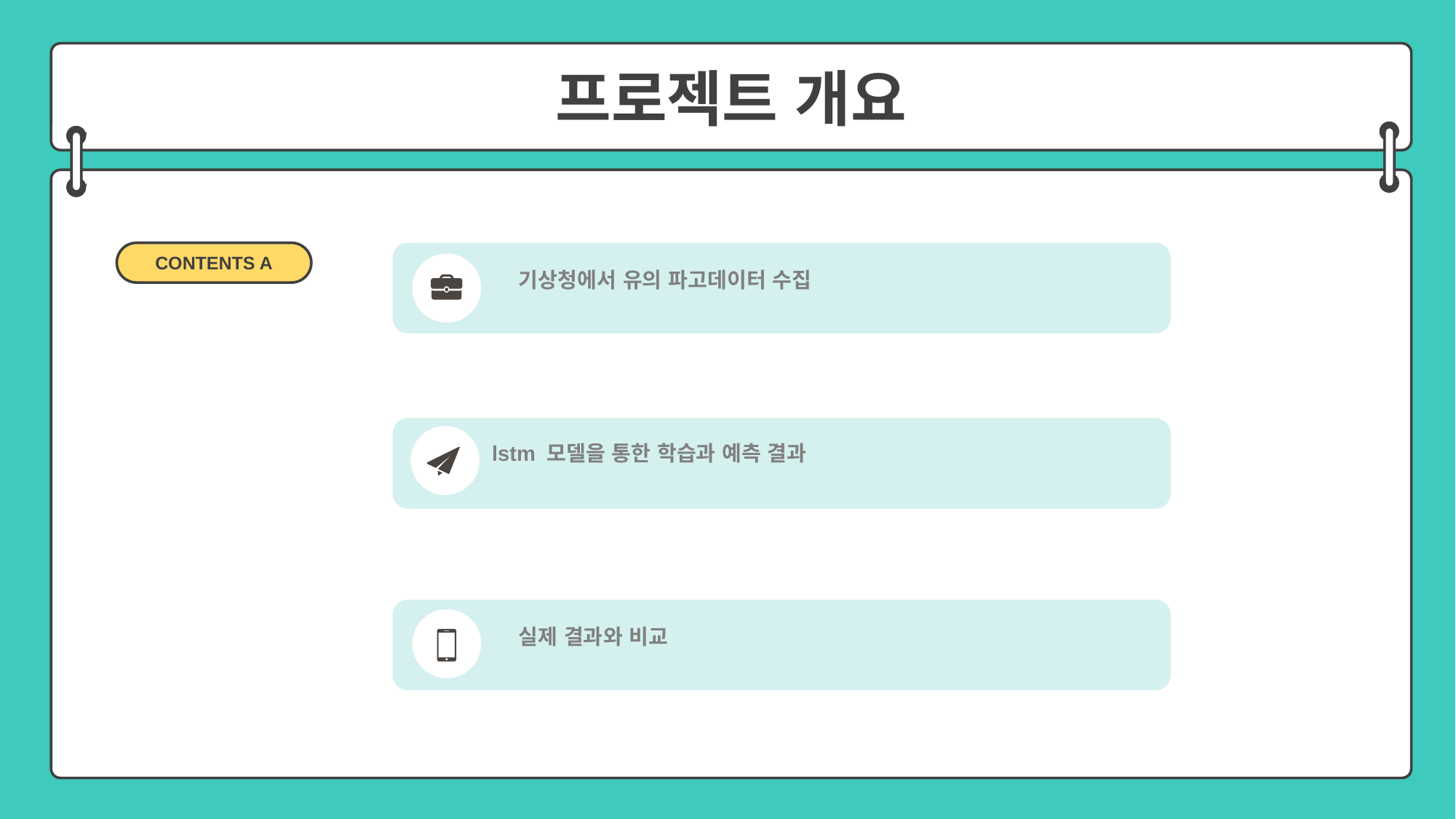

프로젝트 개요

CONTENTS A

기상청에서 유의 파고데이터 수집

lstm 모델을 통한 학습과 예측 결과

실제 결과와 비교